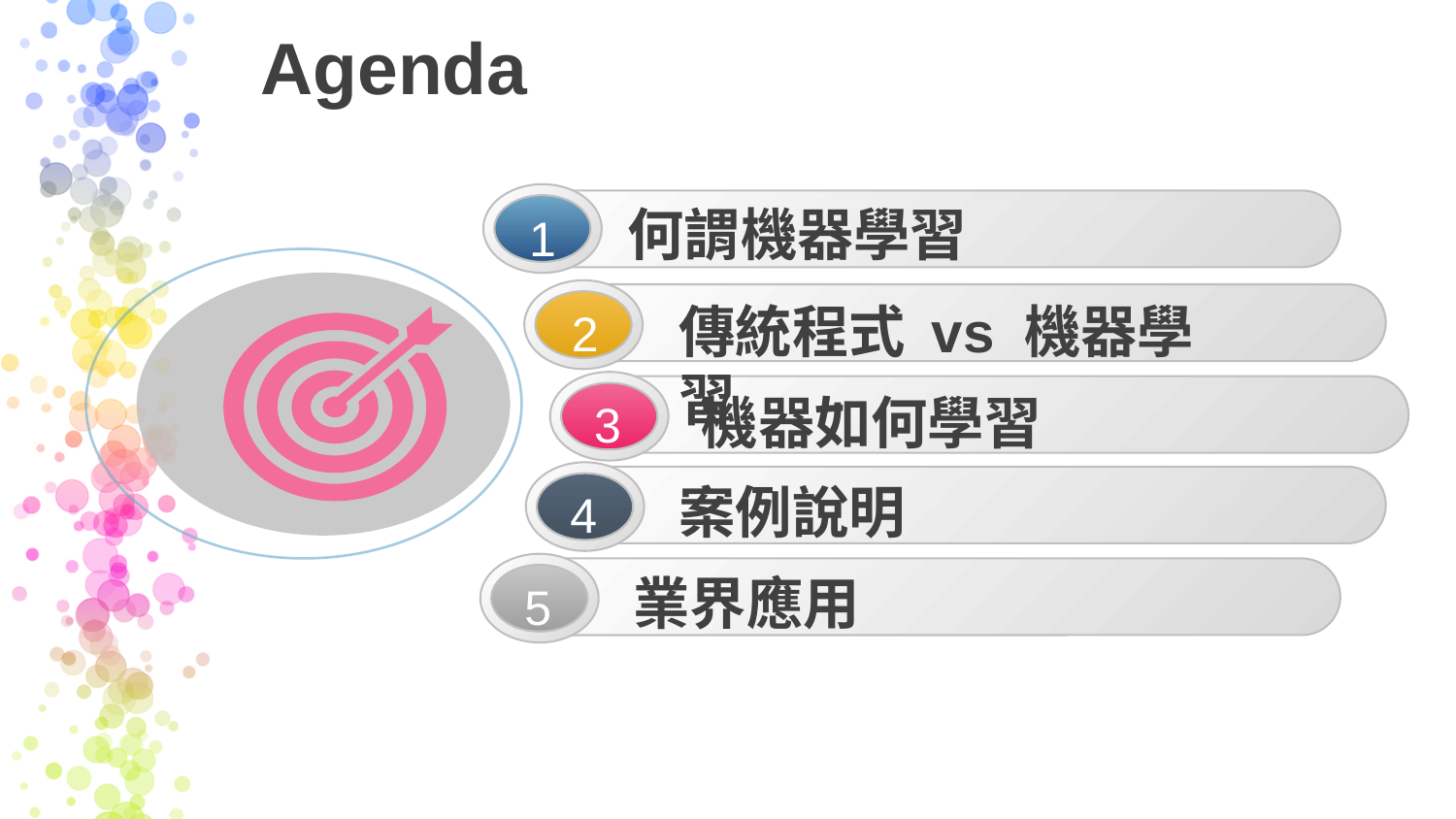

# Agenda

何謂機器學習
1

傳統程式 vs 機器學習
2

機器如何學習
3

案例說明
4

業界應用
5